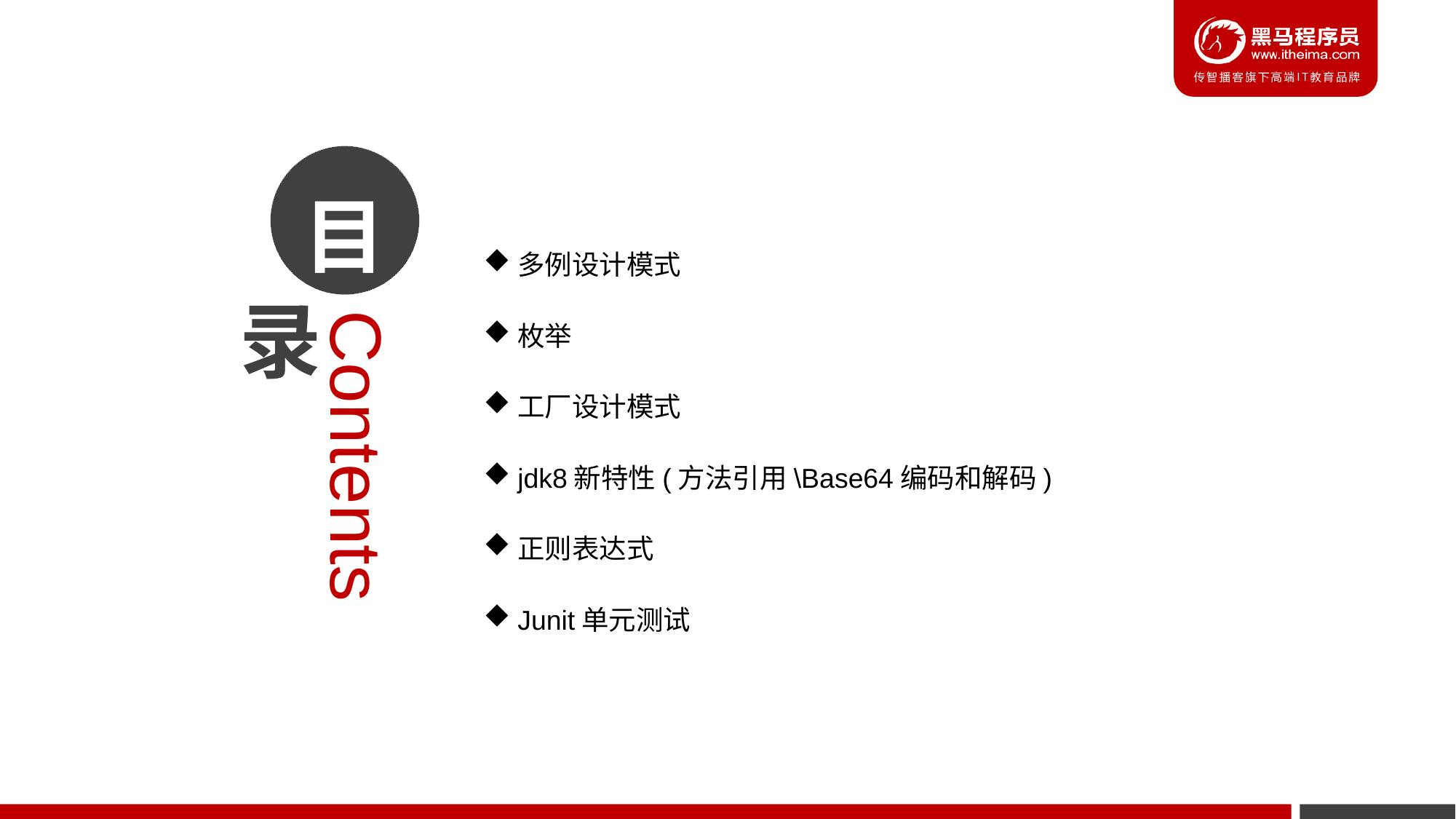

多例设计模式
枚举
工厂设计模式
jdk8新特性(方法引用\Base64编码和解码)
正则表达式
Junit单元测试